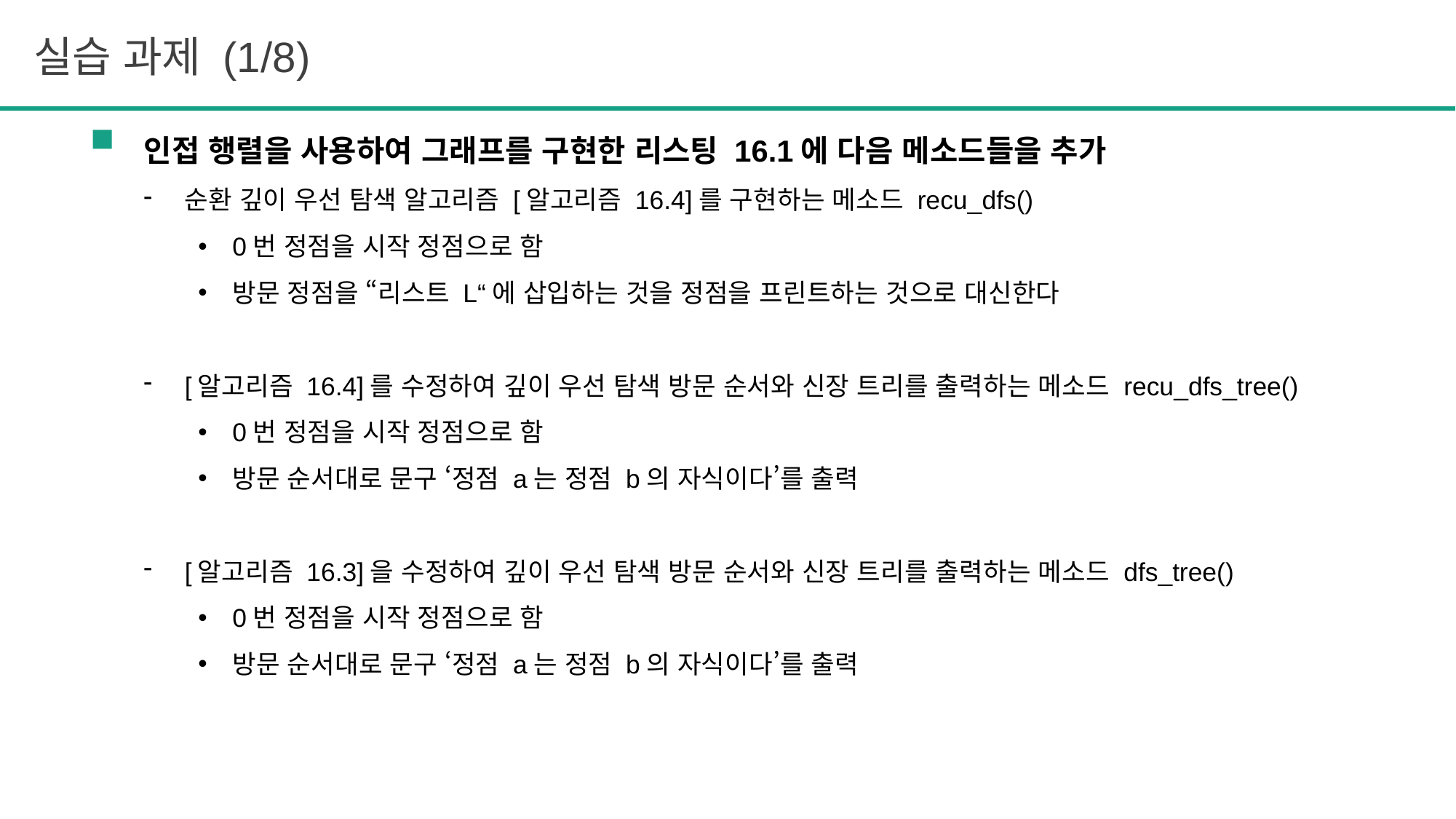

실습 과제 (1/8)
인접 행렬을 사용하여 그래프를 구현한 리스팅 16.1에 다음 메소드들을 추가
순환 깊이 우선 탐색 알고리즘 [알고리즘 16.4]를 구현하는 메소드 recu_dfs()
0번 정점을 시작 정점으로 함
방문 정점을 “리스트 L“에 삽입하는 것을 정점을 프린트하는 것으로 대신한다

[알고리즘 16.4]를 수정하여 깊이 우선 탐색 방문 순서와 신장 트리를 출력하는 메소드 recu_dfs_tree()
0번 정점을 시작 정점으로 함
방문 순서대로 문구 ‘정점 a는 정점 b의 자식이다’를 출력

[알고리즘 16.3]을 수정하여 깊이 우선 탐색 방문 순서와 신장 트리를 출력하는 메소드 dfs_tree()
0번 정점을 시작 정점으로 함
방문 순서대로 문구 ‘정점 a는 정점 b의 자식이다’를 출력